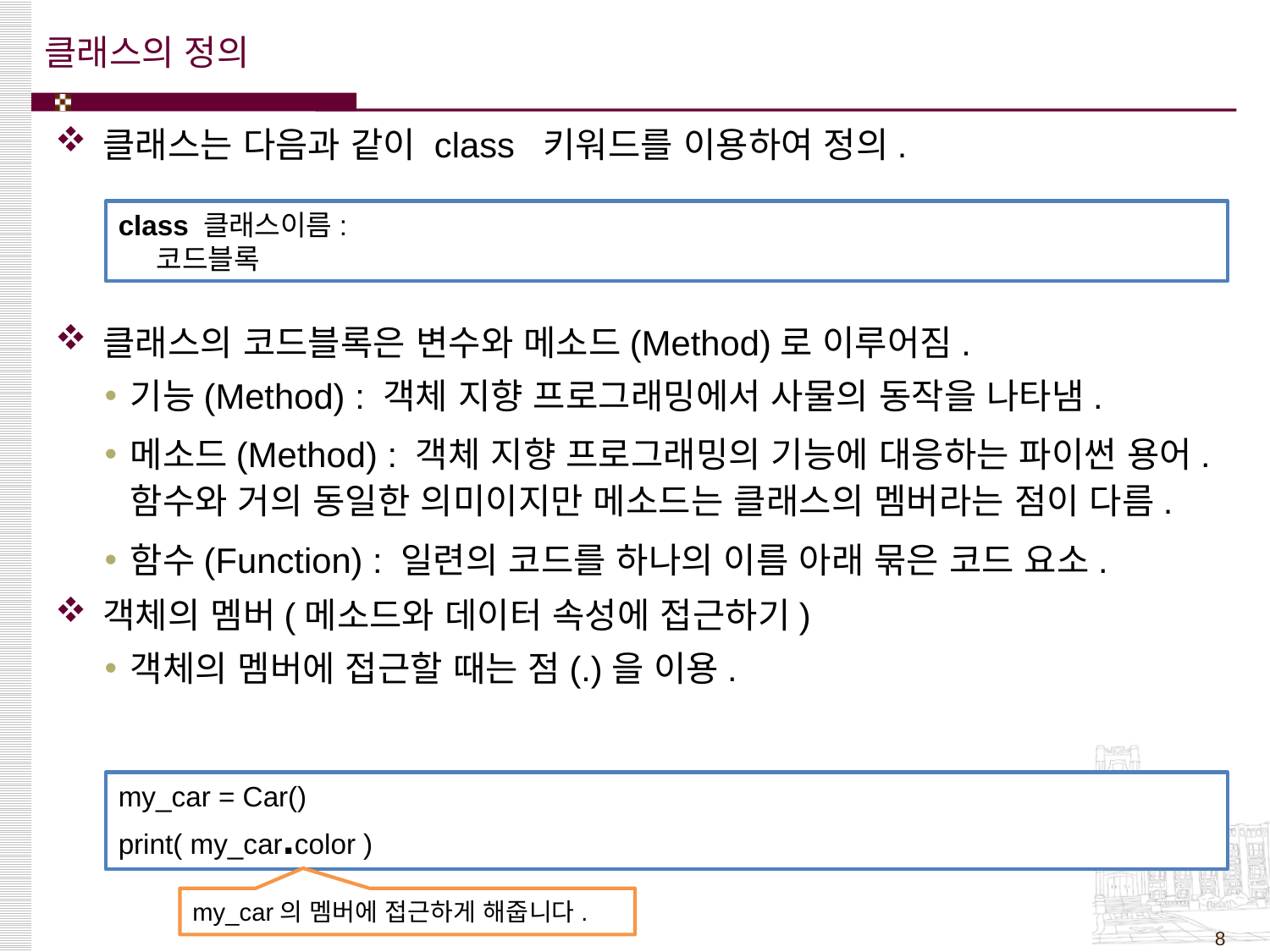

# 클래스의 정의
클래스는 다음과 같이 class  키워드를 이용하여 정의.

클래스의 코드블록은 변수와 메소드(Method)로 이루어짐.
기능(Method) : 객체 지향 프로그래밍에서 사물의 동작을 나타냄.
메소드(Method) : 객체 지향 프로그래밍의 기능에 대응하는 파이썬 용어. 함수와 거의 동일한 의미이지만 메소드는 클래스의 멤버라는 점이 다름.
함수(Function) : 일련의 코드를 하나의 이름 아래 묶은 코드 요소.
객체의 멤버(메소드와 데이터 속성에 접근하기)
객체의 멤버에 접근할 때는 점(.)을 이용.

class 클래스이름:
    코드블록
my_car = Car()
print( my_car.color )
my_car의 멤버에 접근하게 해줍니다.